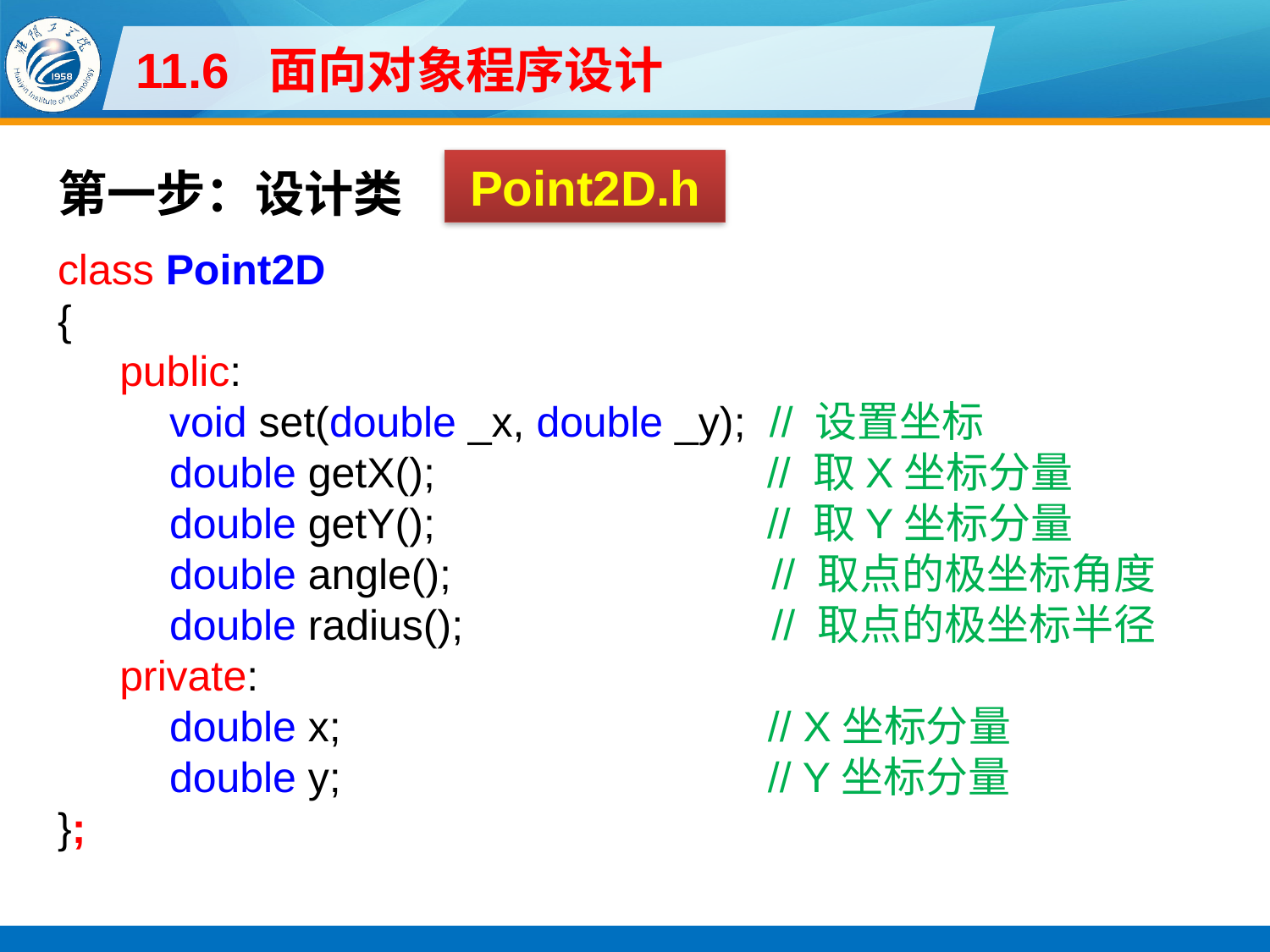

# 11.6  面向对象程序设计
第一步：设计类
class Point2D
{
public:
void set(double _x, double _y);  // 设置坐标
double getX();                            // 取X坐标分量
double getY();                            // 取Y坐标分量
double angle();                           // 取点的极坐标角度
double radius();                          // 取点的极坐标半径
private:
double x;                                    // X坐标分量
double y;                                    // Y坐标分量
};
Point2D.h